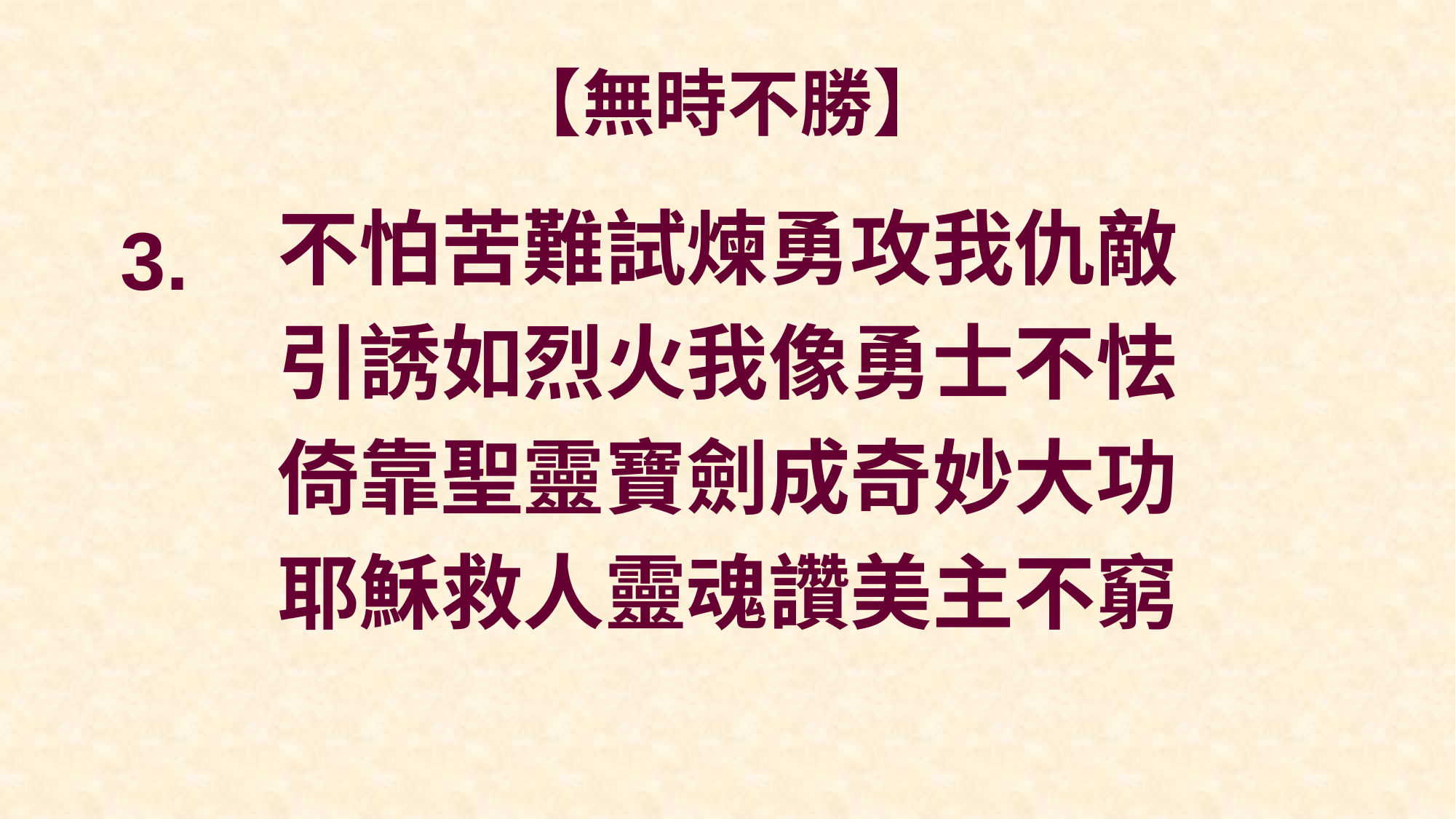

# 【無時不勝】
不怕苦難試煉勇攻我仇敵
引誘如烈火我像勇士不怯
倚靠聖靈寶劍成奇妙大功
耶穌救人靈魂讚美主不窮
3.